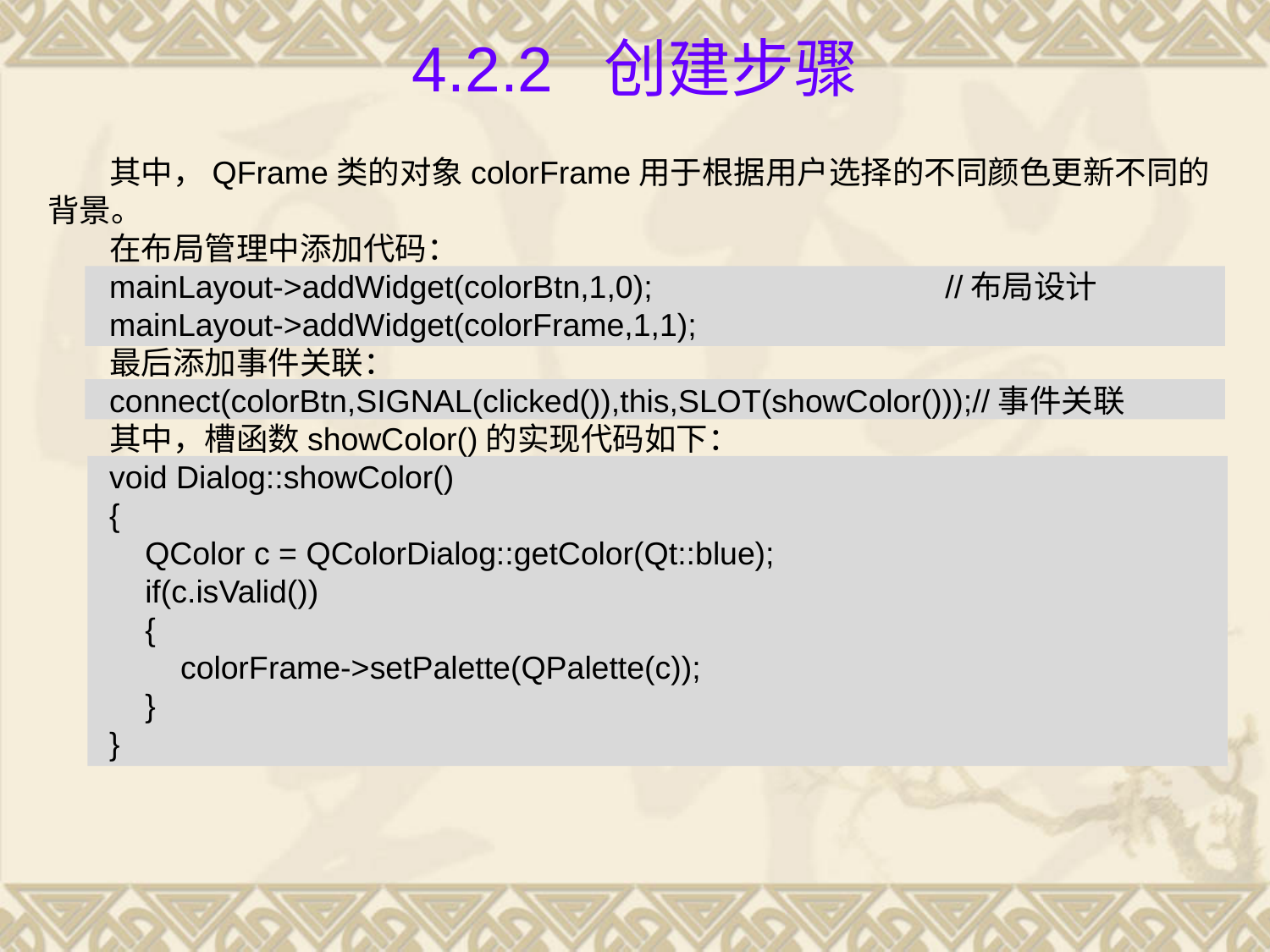

# 4.2.2  创建步骤
其中，QFrame类的对象colorFrame用于根据用户选择的不同颜色更新不同的背景。
在布局管理中添加代码：
mainLayout->addWidget(colorBtn,1,0);                    	 //布局设计
mainLayout->addWidget(colorFrame,1,1);
最后添加事件关联：
connect(colorBtn,SIGNAL(clicked()),this,SLOT(showColor()));//事件关联
其中，槽函数showColor()的实现代码如下：
void Dialog::showColor()
{
    QColor c = QColorDialog::getColor(Qt::blue);
    if(c.isValid())
    {
        colorFrame->setPalette(QPalette(c));
    }
}